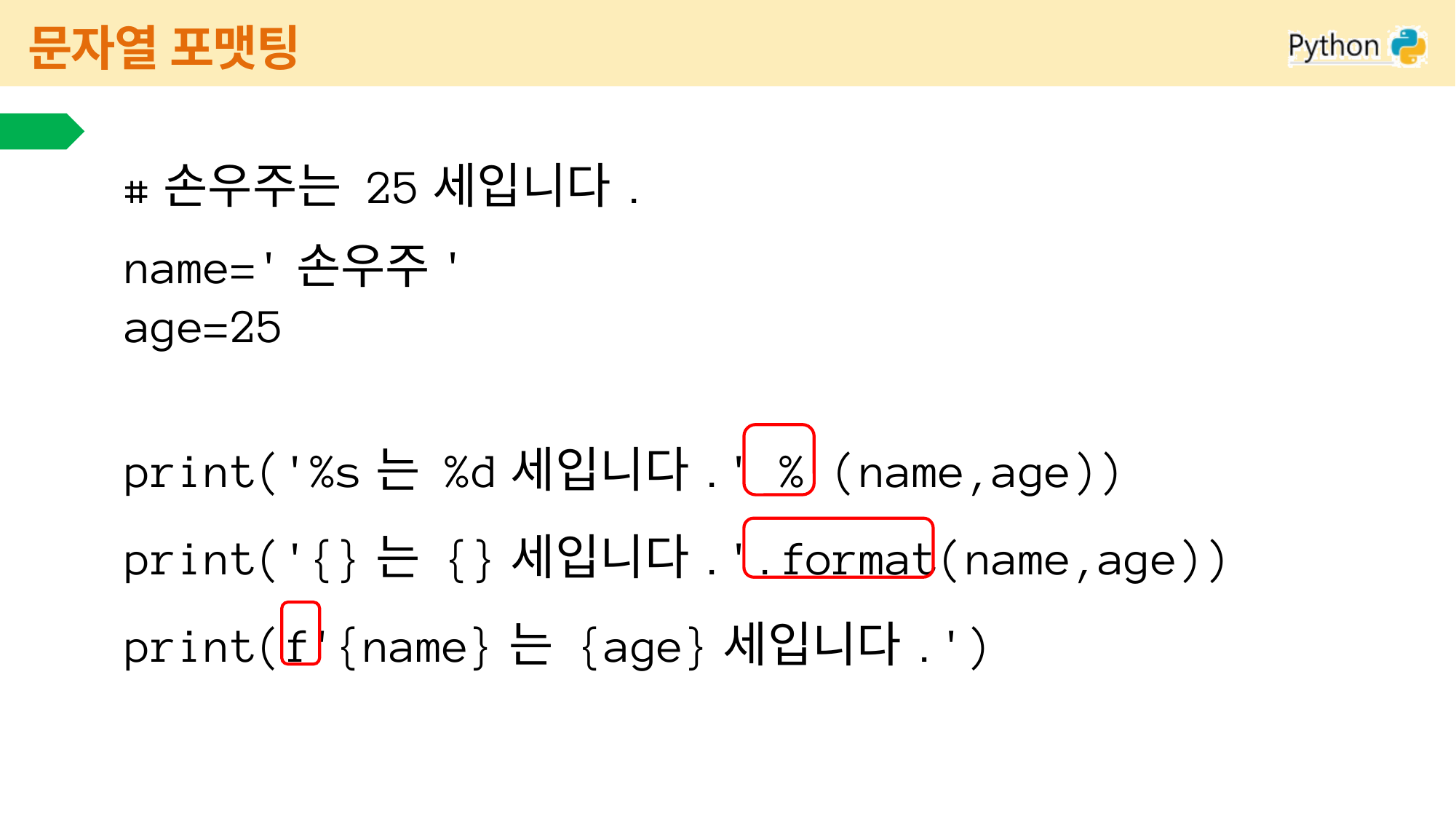

# 문자열 포맷팅
코드
#손우주는 25세입니다.

name='손우주'
age=25

print('%s는 %d세입니다.' % (name,age))
print('{}는 {}세입니다.'.format(name,age))
print(f'{name}는 {age}세입니다.')